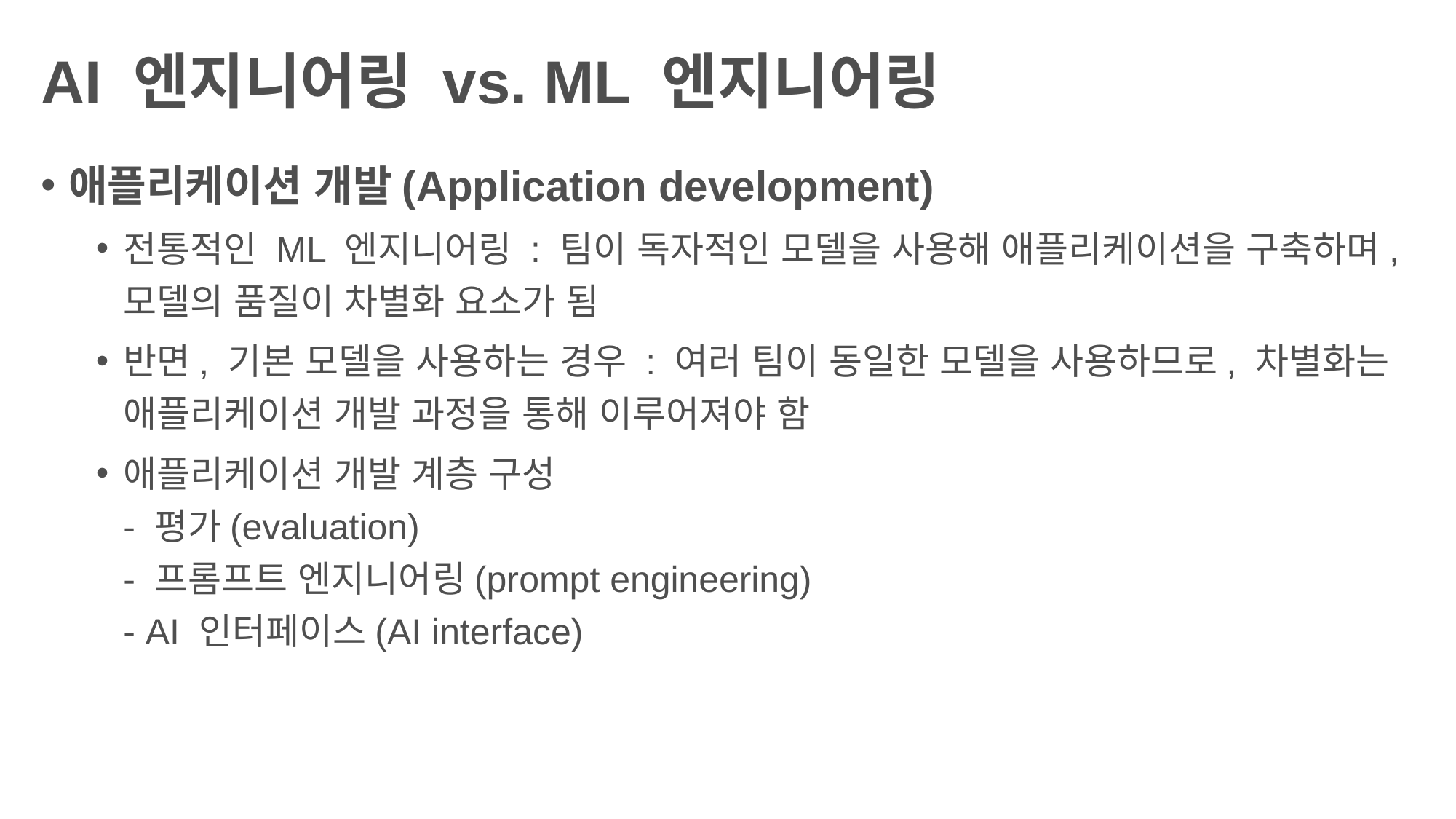

# AI 엔지니어링 vs. ML 엔지니어링
애플리케이션 개발(Application development)
전통적인 ML 엔지니어링 : 팀이 독자적인 모델을 사용해 애플리케이션을 구축하며,
모델의 품질이 차별화 요소가 됨
반면, 기본 모델을 사용하는 경우 : 여러 팀이 동일한 모델을 사용하므로, 차별화는
애플리케이션 개발 과정을 통해 이루어져야 함
애플리케이션 개발 계층 구성
- 평가(evaluation)
- 프롬프트 엔지니어링(prompt engineering)
- AI 인터페이스(AI interface)